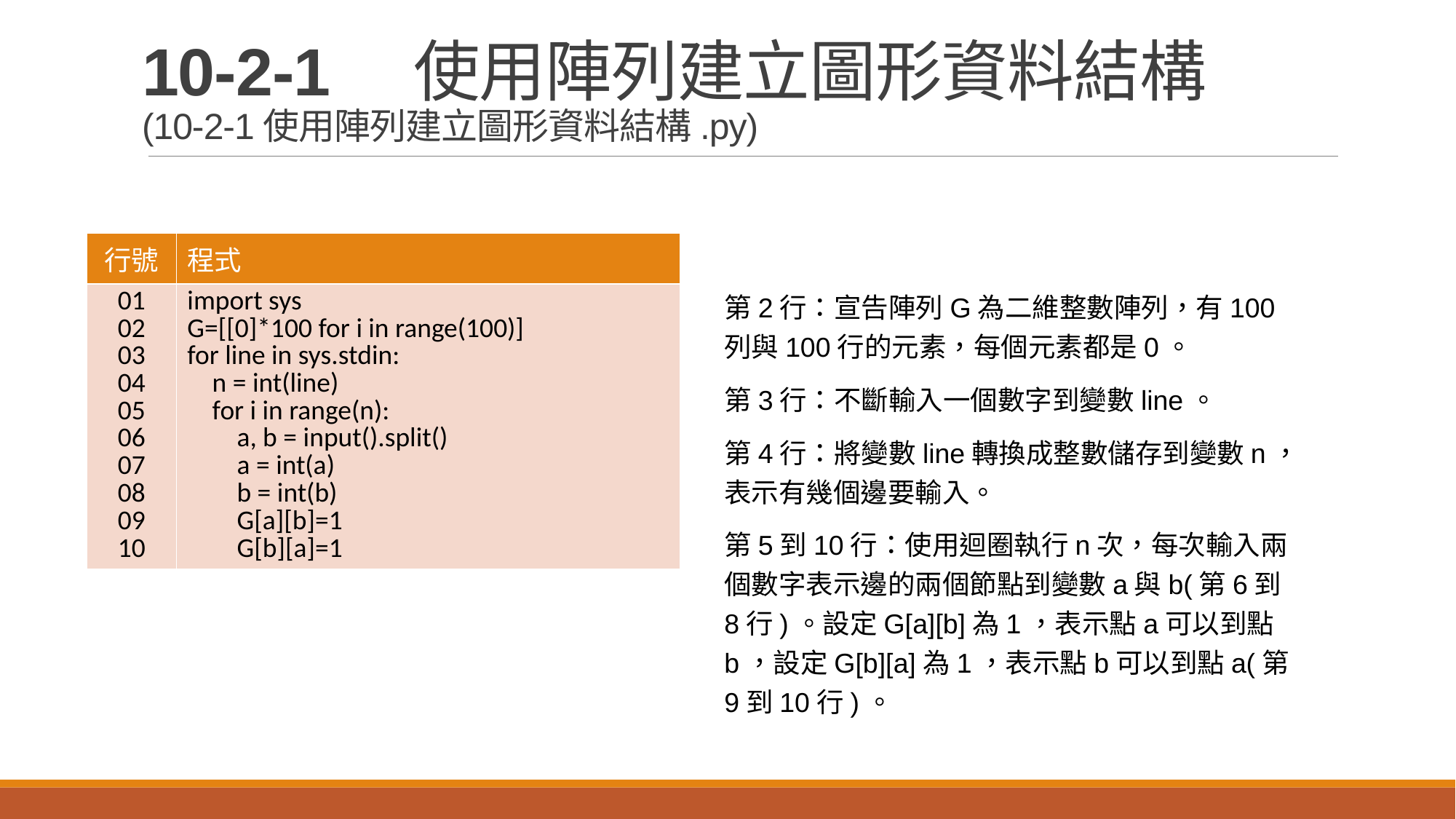

# 10-2-1　使用陣列建立圖形資料結構 (10-2-1使用陣列建立圖形資料結構.py)

| 行號 | 程式 |
| --- | --- |
| 01 02 03 04 05 06 07 08 09 10 | import sys G=[[0]\*100 for i in range(100)] for line in sys.stdin: n = int(line) for i in range(n): a, b = input().split() a = int(a) b = int(b) G[a][b]=1 G[b][a]=1 |
第2行：宣告陣列G為二維整數陣列，有100列與100行的元素，每個元素都是0。
第3行：不斷輸入一個數字到變數line。
第4行：將變數line轉換成整數儲存到變數n，表示有幾個邊要輸入。
第5到10行：使用迴圈執行n次，每次輸入兩個數字表示邊的兩個節點到變數a與b(第6到8行)。設定G[a][b]為1，表示點a可以到點b，設定G[b][a]為1，表示點b可以到點a(第9到10行)。